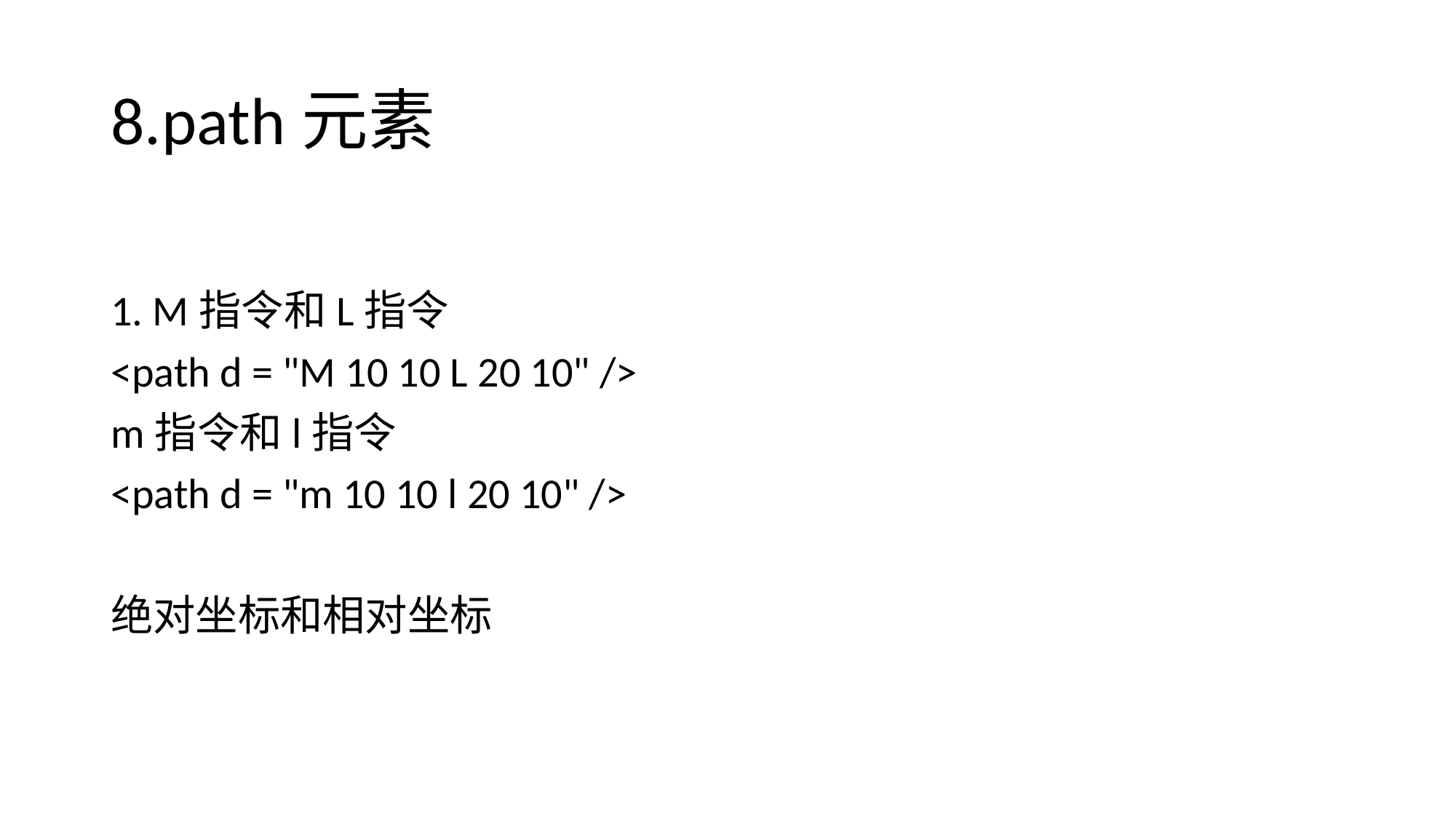

# 8.path元素

1. M指令和L指令
<path d = "M 10 10 L 20 10" />
m指令和l指令
<path d = "m 10 10 l 20 10" />

绝对坐标和相对坐标